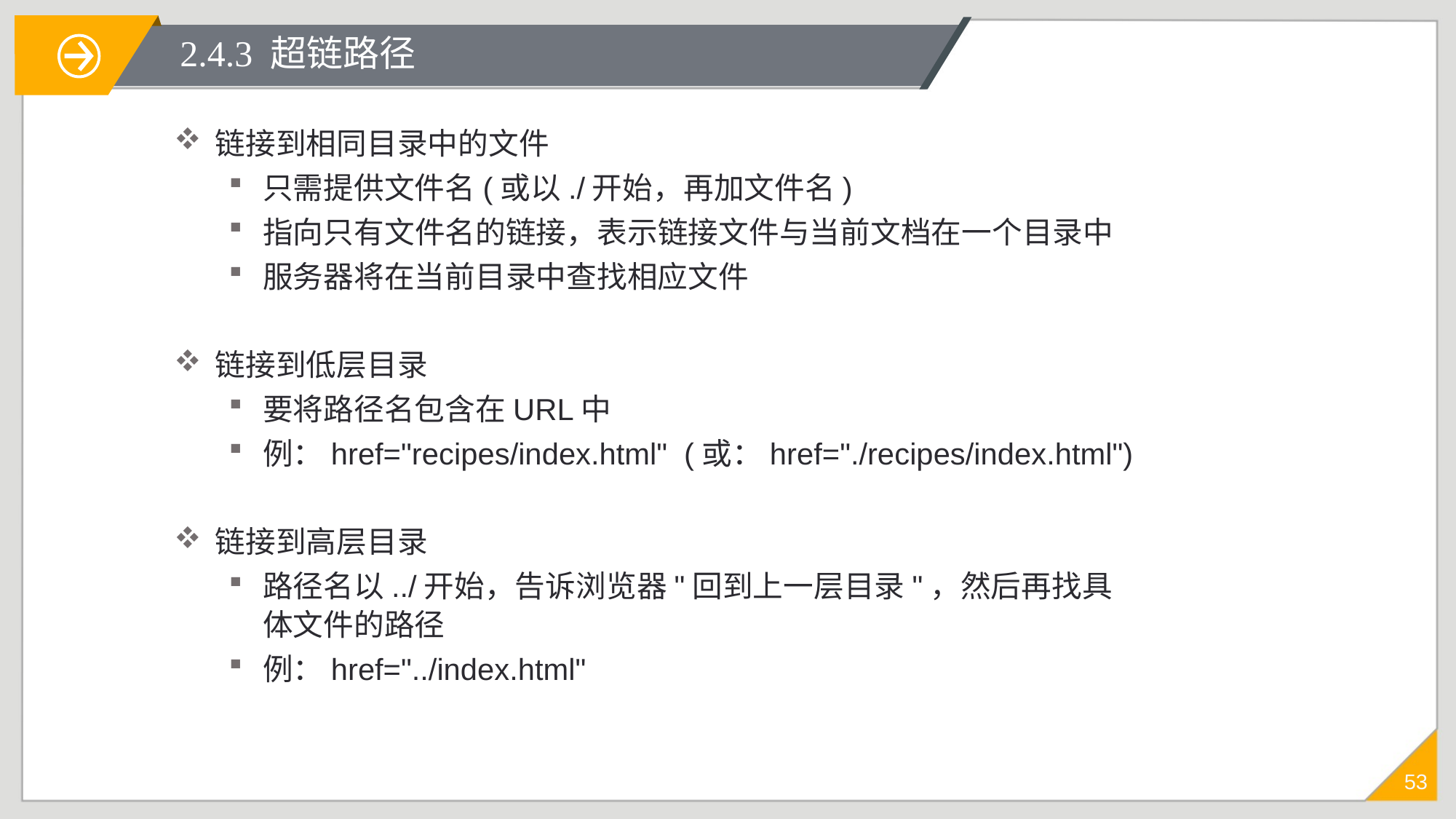

# 2.4.3 超链路径
链接到相同目录中的文件
只需提供文件名(或以./开始，再加文件名)
指向只有文件名的链接，表示链接文件与当前文档在一个目录中
服务器将在当前目录中查找相应文件

链接到低层目录
要将路径名包含在URL中
例：href="recipes/index.html"  (或：href="./recipes/index.html")

链接到高层目录
路径名以../开始，告诉浏览器"回到上一层目录"，然后再找具体文件的路径
例：href="../index.html"